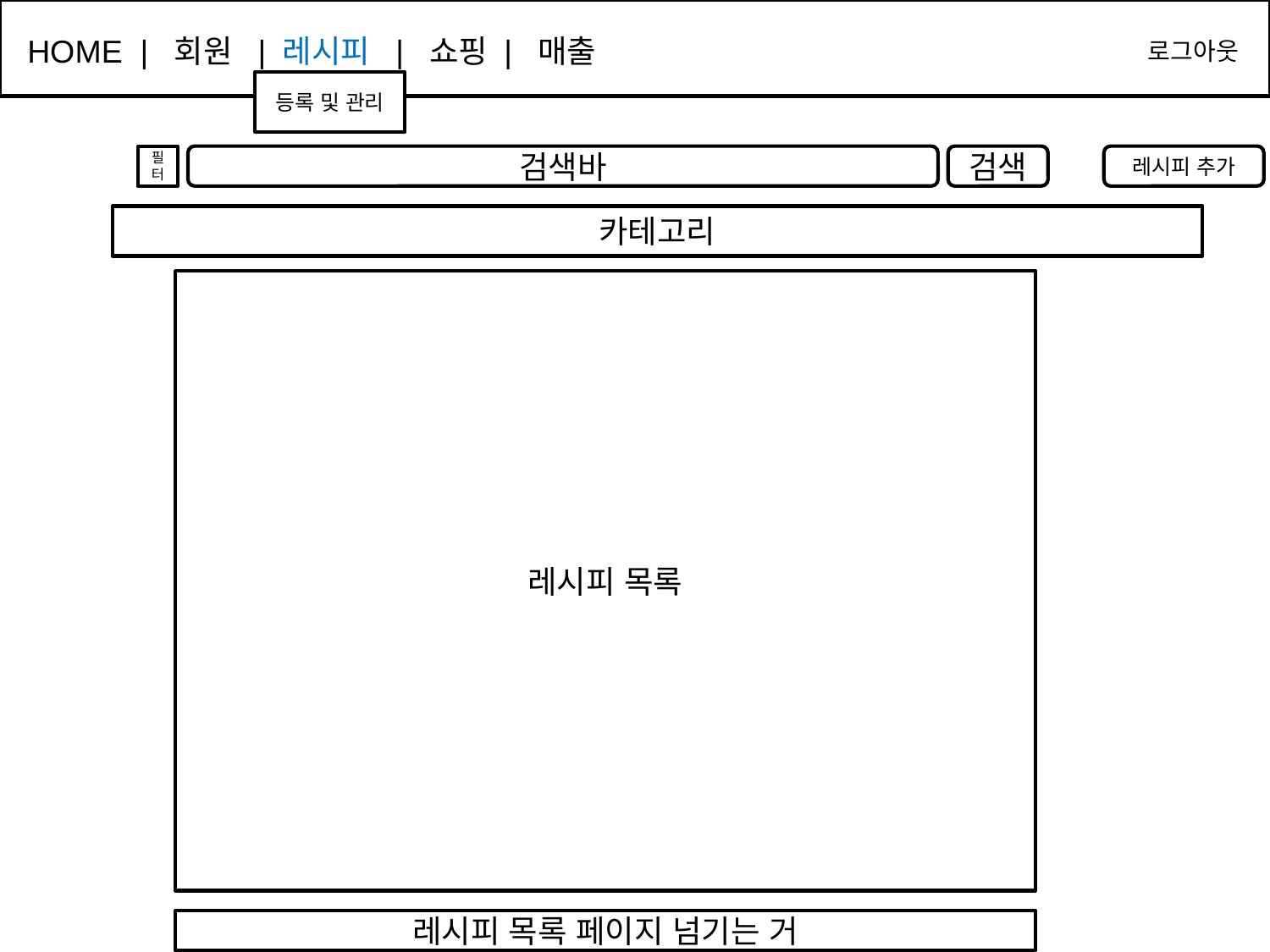

HOME  |  회원  | 레시피  |  쇼핑 |  매출
로그아웃
등록 및 관리
필터
검색바
검색
레시피 추가
카테고리
레시피 목록
레시피 목록 페이지 넘기는 거